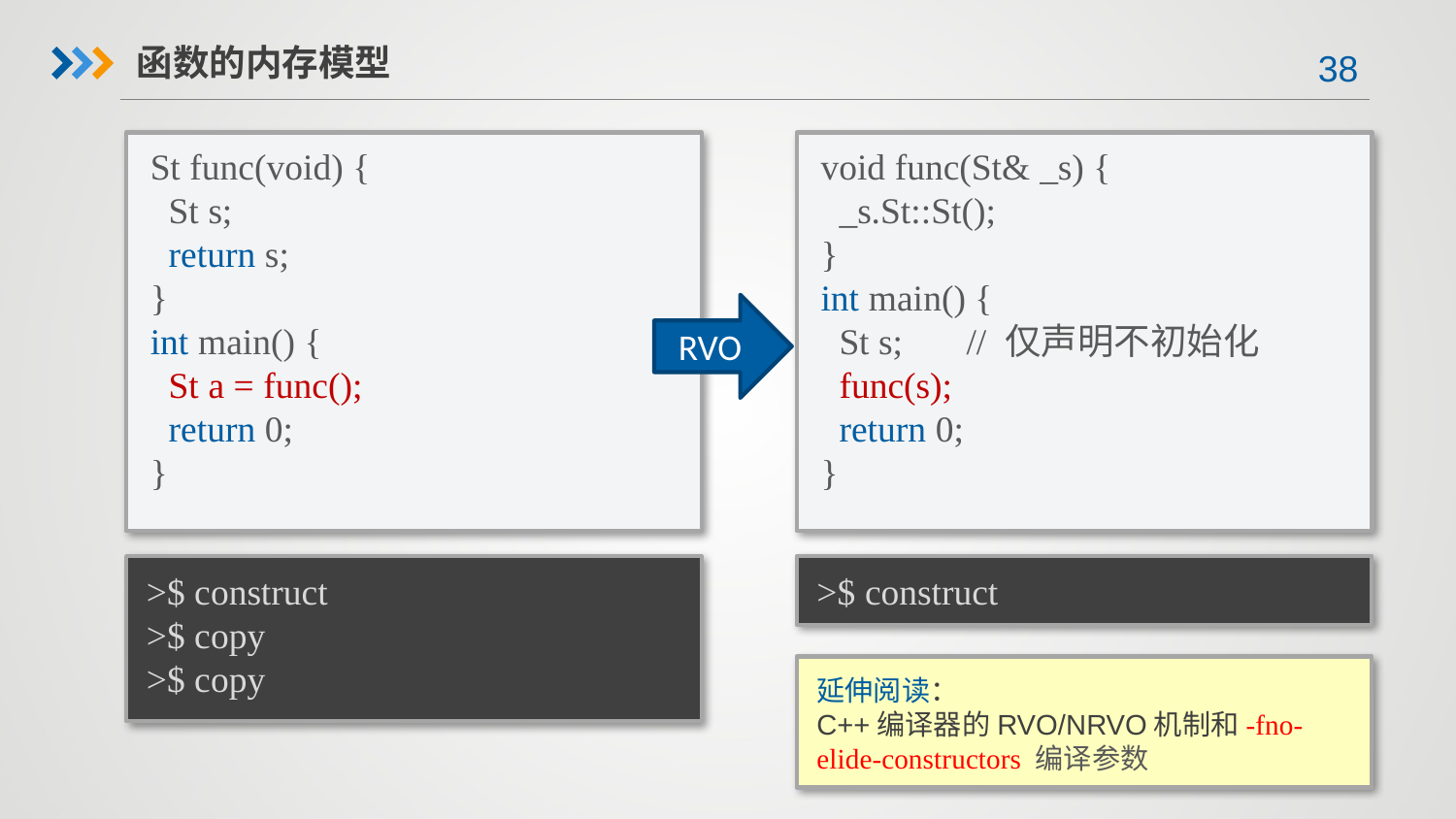

函数的内存模型

St func(void) {
  St s;
  return s;
}
int main() {
  St a = func();
  return 0;
}

void func(St& _s) {
  _s.St::St();
}
int main() {
  St s; 	// 仅声明不初始化
  func(s);
  return 0;
}
RVO

>$ construct
>$ copy
>$ copy

>$ construct

延伸阅读：
C++编译器的RVO/NRVO机制和-fno-elide-constructors 编译参数